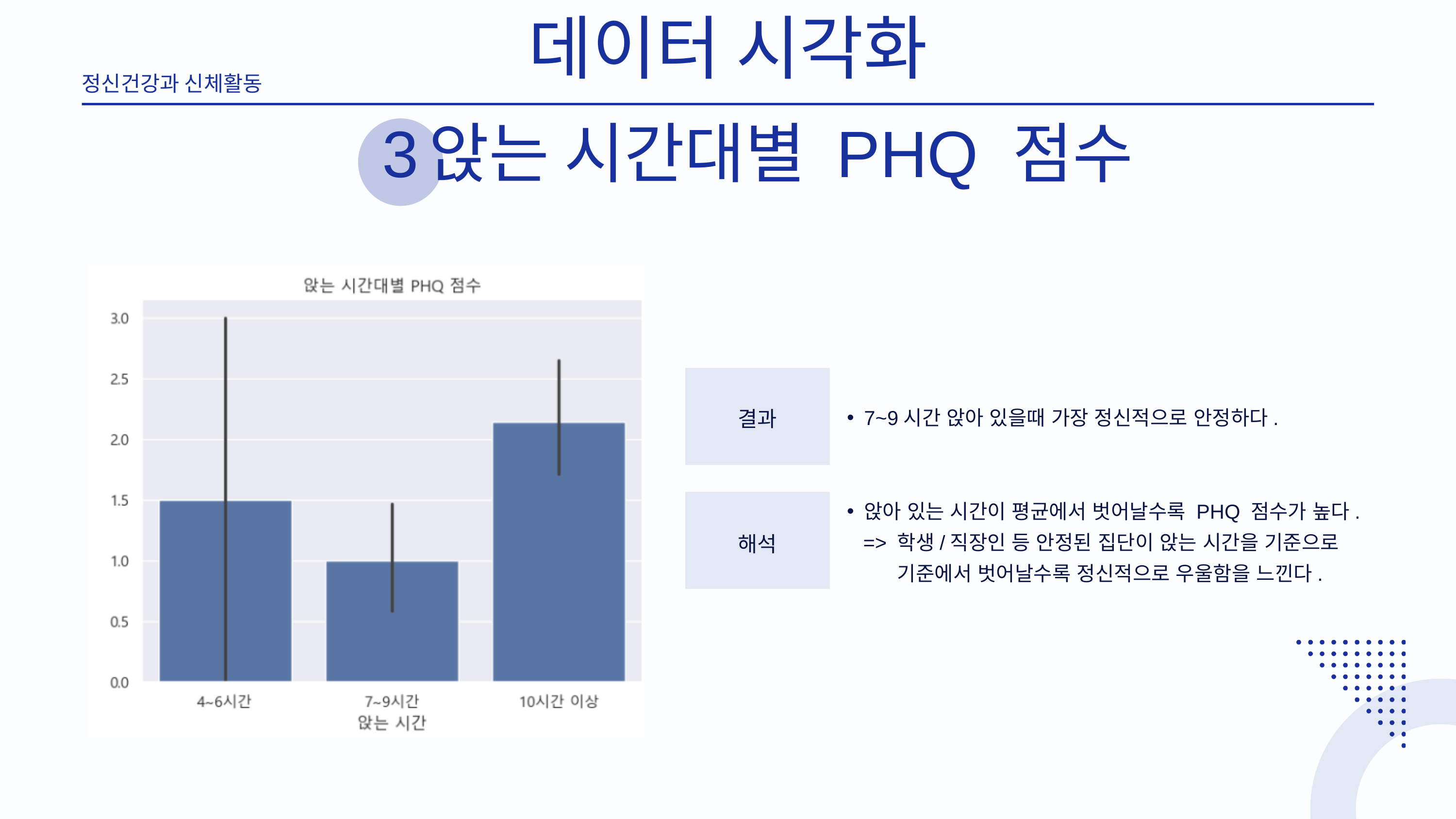

데이터 시각화
정신건강과 신체활동

3
앉는 시간대별 PHQ 점수

결과
7~9시간 앉아 있을때 가장 정신적으로 안정하다.

해석
앉아 있는 시간이 평균에서 벗어날수록 PHQ 점수가 높다.
      => 학생/직장인 등 안정된 집단이 앉는 시간을 기준으로
           기준에서 벗어날수록 정신적으로 우울함을 느낀다.